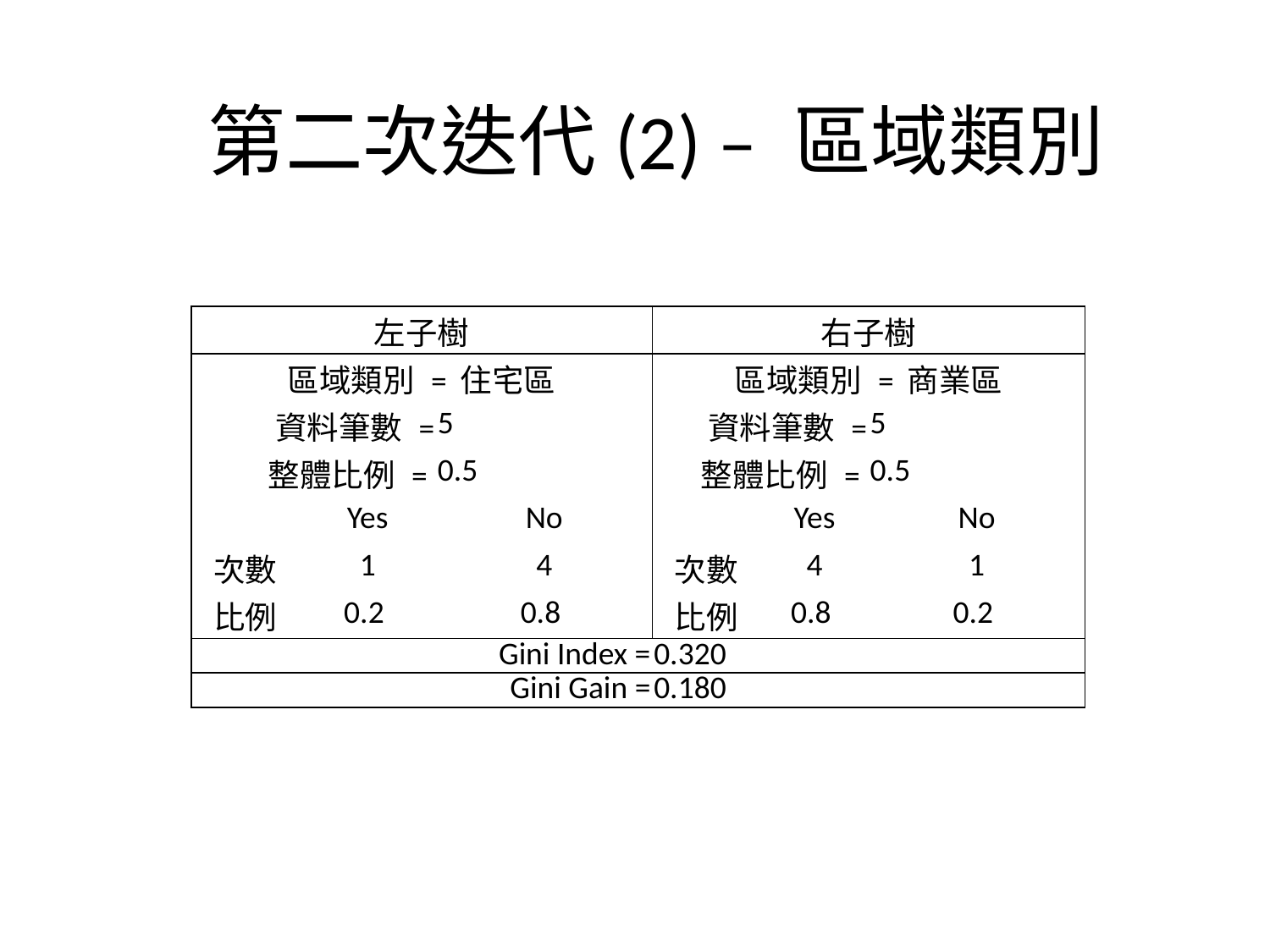

第二次迭代(2) – 區域類別
| 左子樹 |  |  | 右子樹 |  |  |
| --- | --- | --- | --- | --- | --- |
| 區域類別 = 住宅區 |  |  | 區域類別 = 商業區 |  |  |
| 資料筆數 = |  | 5 | 資料筆數 = |  | 5 |
| 整體比例 = |  | 0.5 | 整體比例 = |  | 0.5 |
|  | Yes | No |  | Yes | No |
| 次數 | 1 | 4 | 次數 | 4 | 1 |
| 比例 | 0.2 | 0.8 | 比例 | 0.8 | 0.2 |
| Gini Index = |  |  | 0.320 |  |  |
| Gini Gain = |  |  | 0.180 |  |  |